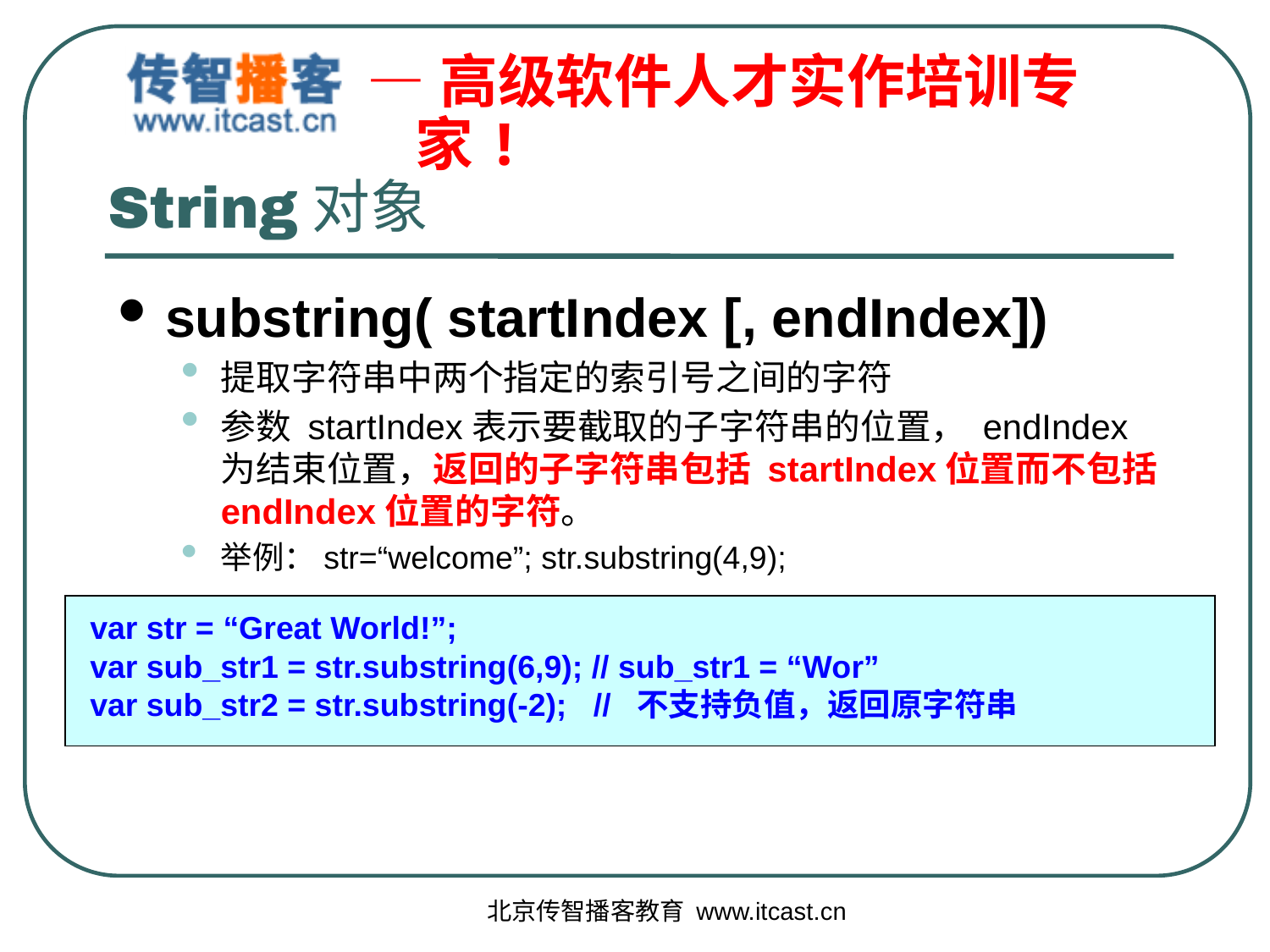

# String对象
substring( startIndex [, endIndex])
提取字符串中两个指定的索引号之间的字符
参数 startIndex表示要截取的子字符串的位置， endIndex为结束位置，返回的子字符串包括 startIndex位置而不包括 endIndex位置的字符。
举例：str=“welcome”; str.substring(4,9);
var str = “Great World!”;
var sub_str1 = str.substring(6,9); // sub_str1 = “Wor”
var sub_str2 = str.substring(-2);   //  不支持负值，返回原字符串